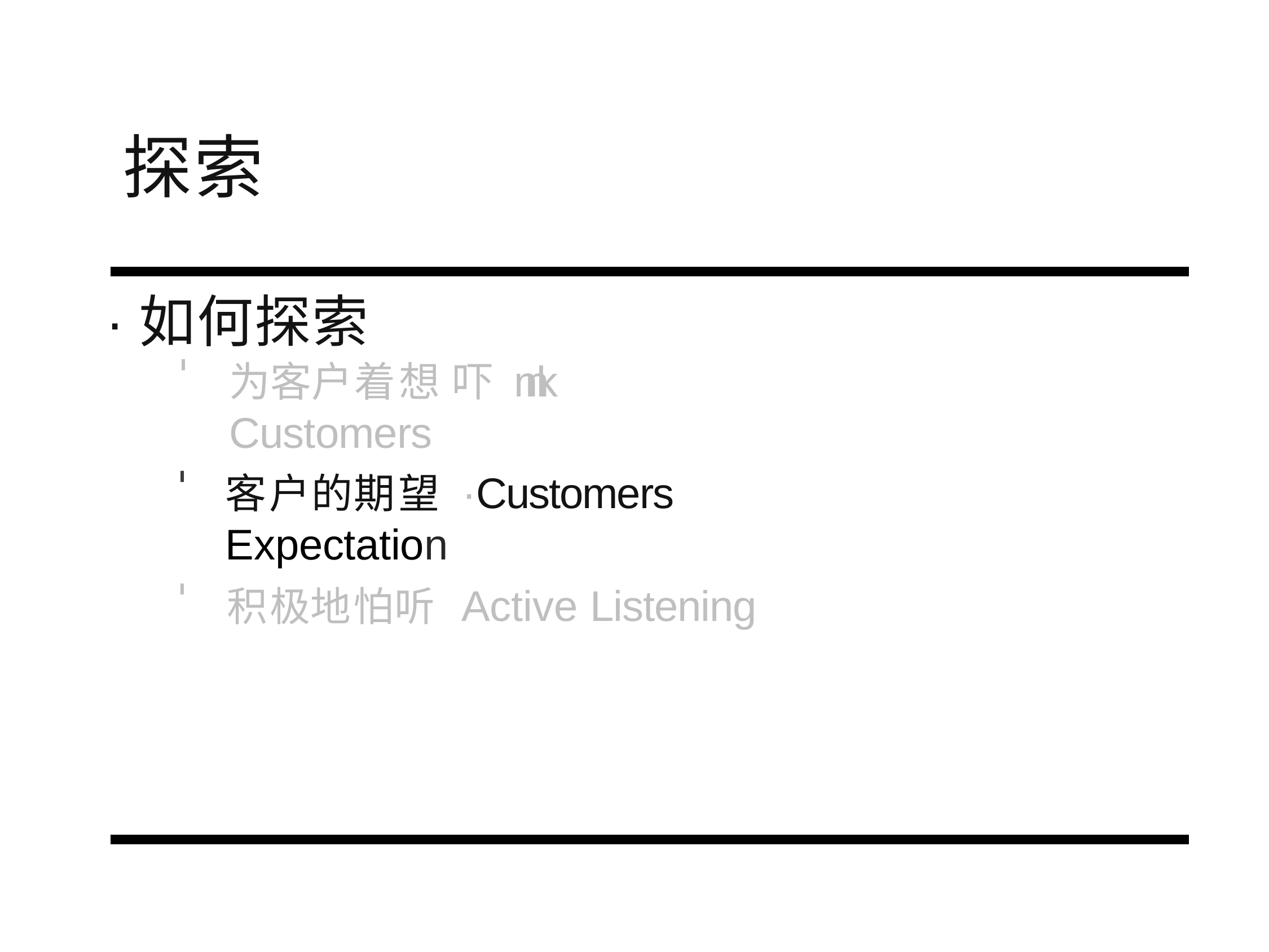

# 探索

·如何探索
为客户着想 吓nnk	Customers
客户的期望 ·Customers Expectation
积极地怕听 Active Listening